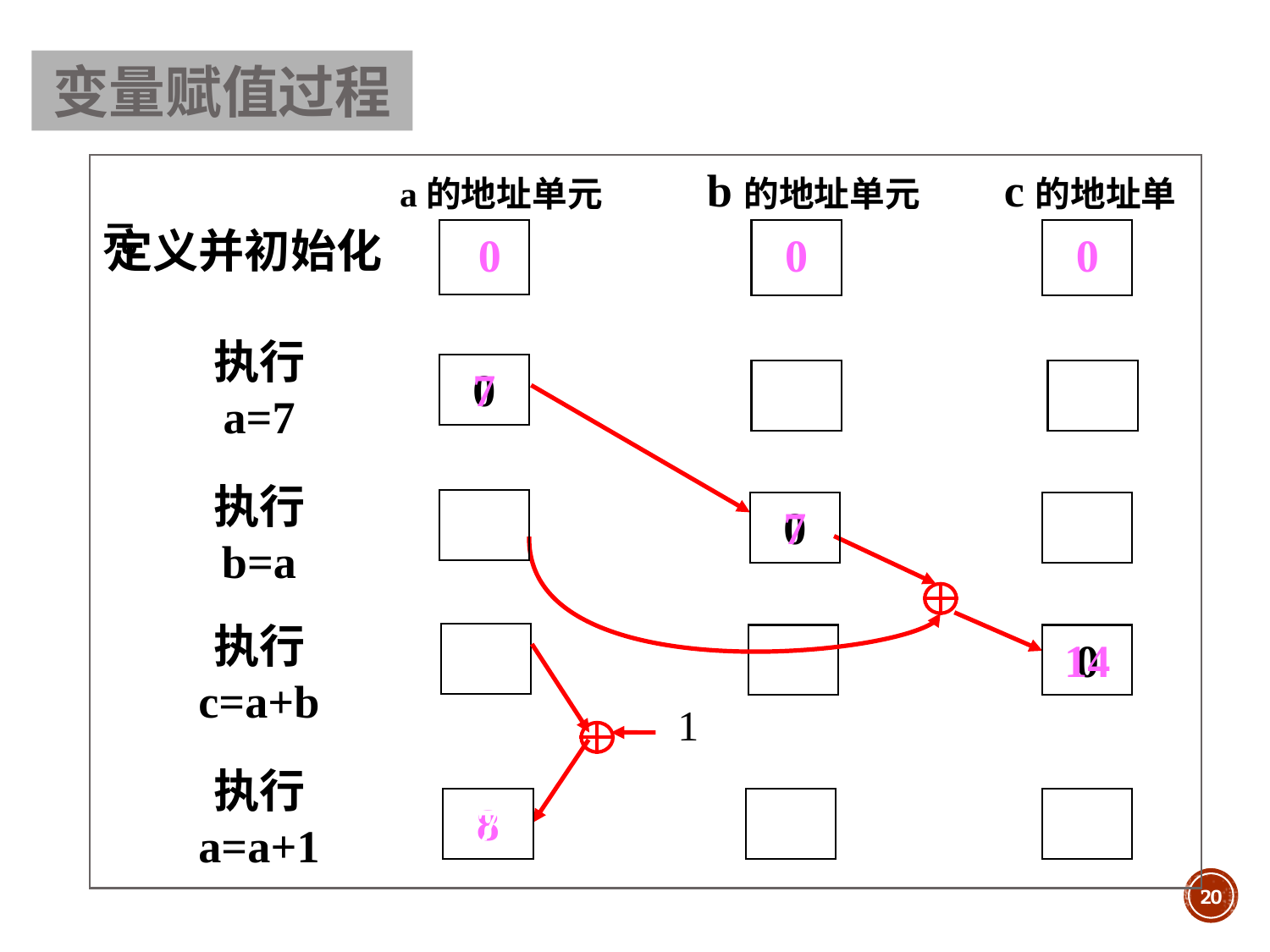

变量赋值过程
                          a的地址单元         b的地址单元       c的地址单元

定义并初始化
 0
0
0
执行
a=7
0
7
0
0

7
执行
b=a
7
0
0

执行
c=a+b
7
7
0
14

1

执行
a=a+1
8
7
7
14
20